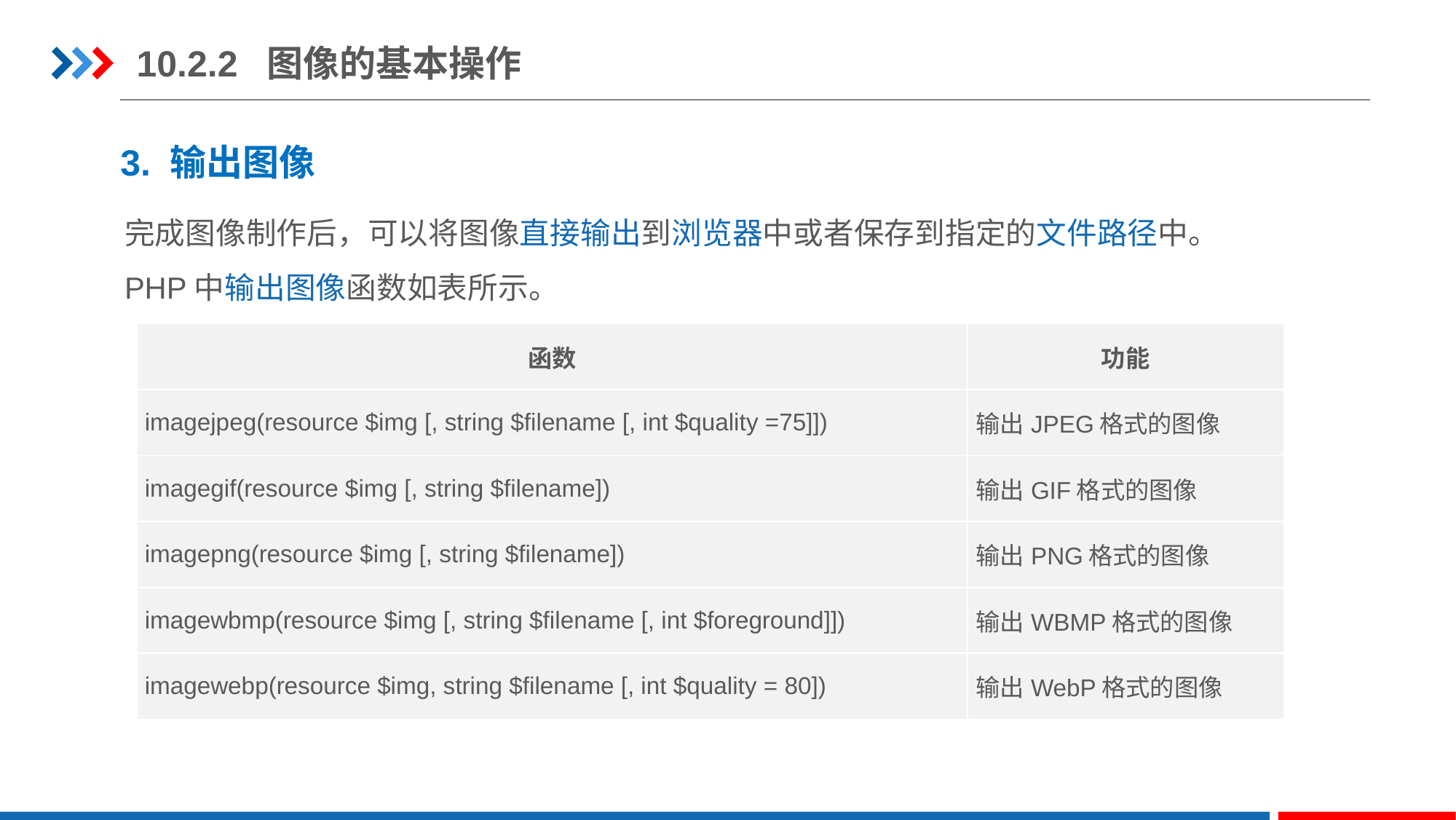

10.2.2  图像的基本操作
3. 输出图像
完成图像制作后，可以将图像直接输出到浏览器中或者保存到指定的文件路径中。
PHP中输出图像函数如表所示。
| 函数 | 功能 |
| --- | --- |
| imagejpeg(resource $img [, string $filename [, int $quality =75]]) | 输出JPEG格式的图像 |
| imagegif(resource $img [, string $filename]) | 输出GIF格式的图像 |
| imagepng(resource $img [, string $filename]) | 输出PNG格式的图像 |
| imagewbmp(resource $img [, string $filename [, int $foreground]]) | 输出WBMP格式的图像 |
| imagewebp(resource $img, string $filename [, int $quality = 80]) | 输出WebP格式的图像 |